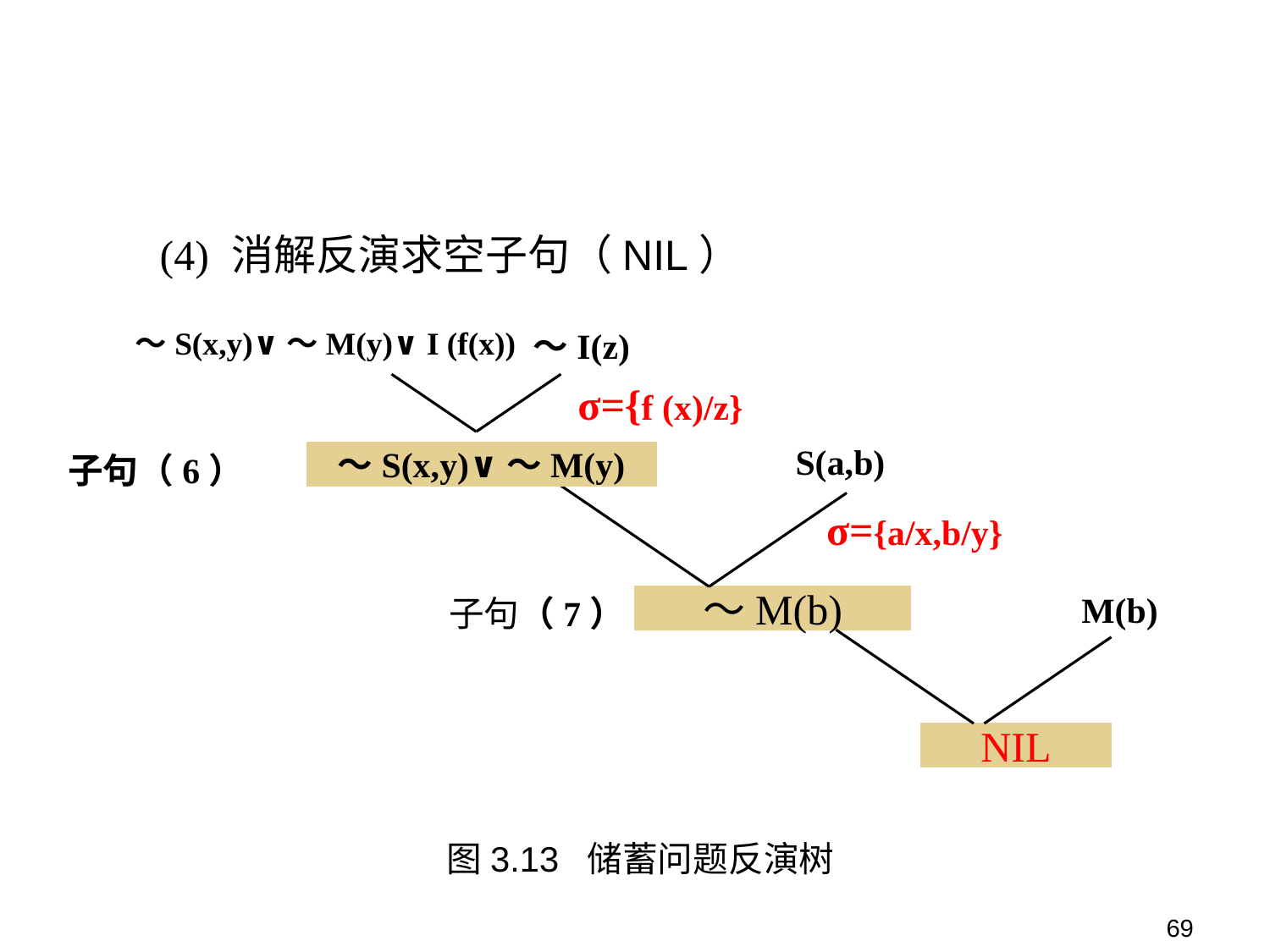

(4) 消解反演求空子句（NIL）

～S(x,y)∨～M(y)∨ I (f(x))
～I(z)
σ={f (x)/z}

S(a,b)
子句（6）
～S(x,y)∨～M(y)

σ={a/x,b/y}
M(b)
子句（7）
～M(b)

NIL
图3.13  储蓄问题反演树
69